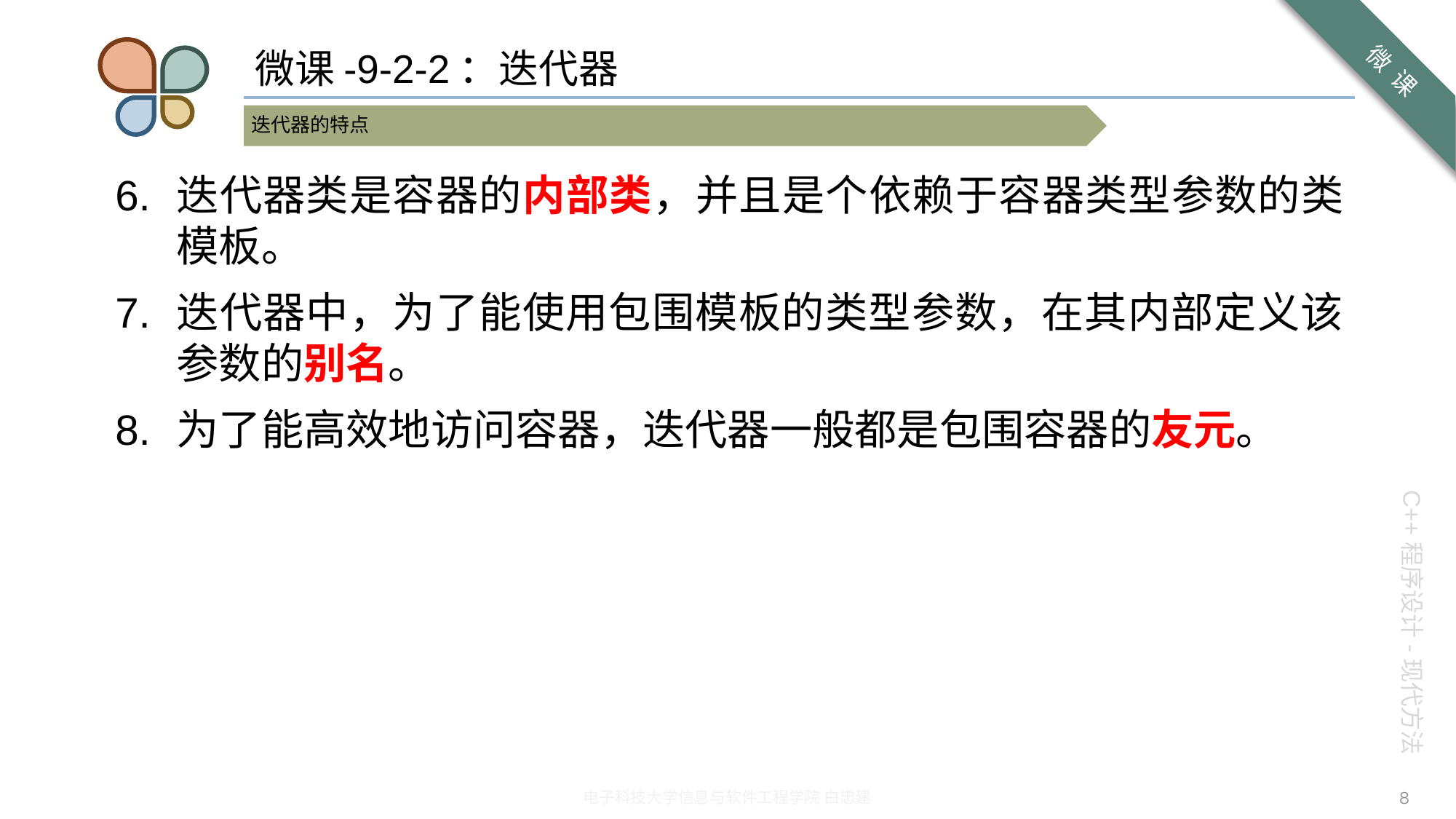

# 微课-9-2-2：迭代器
迭代器的特点
迭代器类是容器的内部类，并且是个依赖于容器类型参数的类模板。
迭代器中，为了能使用包围模板的类型参数，在其内部定义该参数的别名。
为了能高效地访问容器，迭代器一般都是包围容器的友元。

8